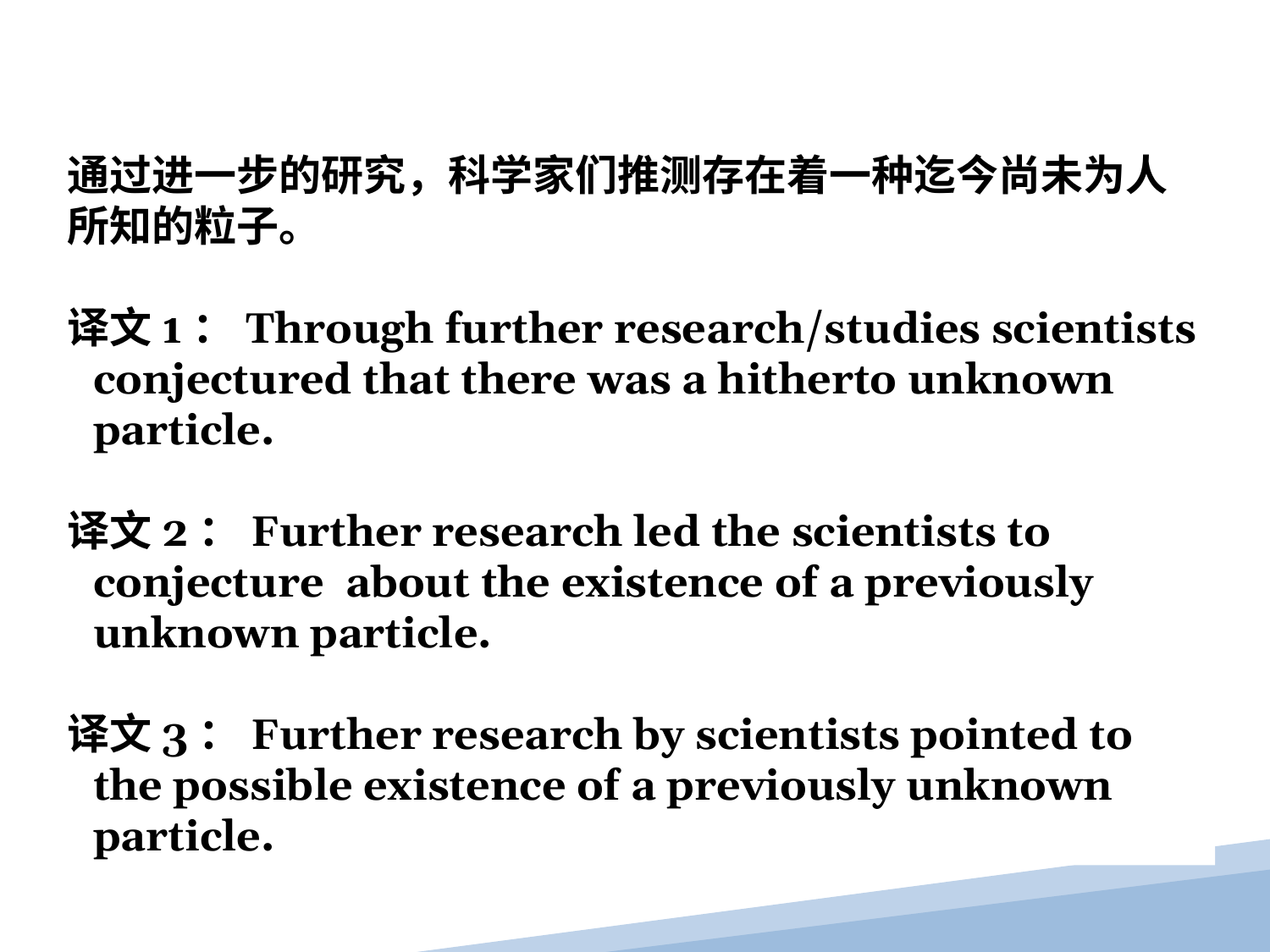

通过进一步的研究，科学家们推测存在着一种迄今尚未为人所知的粒子。

译文1：Through further research/studies scientists conjectured that there was a hitherto unknown particle.

译文2：Further research led the scientists to conjecture  about the existence of a previously unknown particle.

译文3：Further research by scientists pointed to the possible existence of a previously unknown particle.